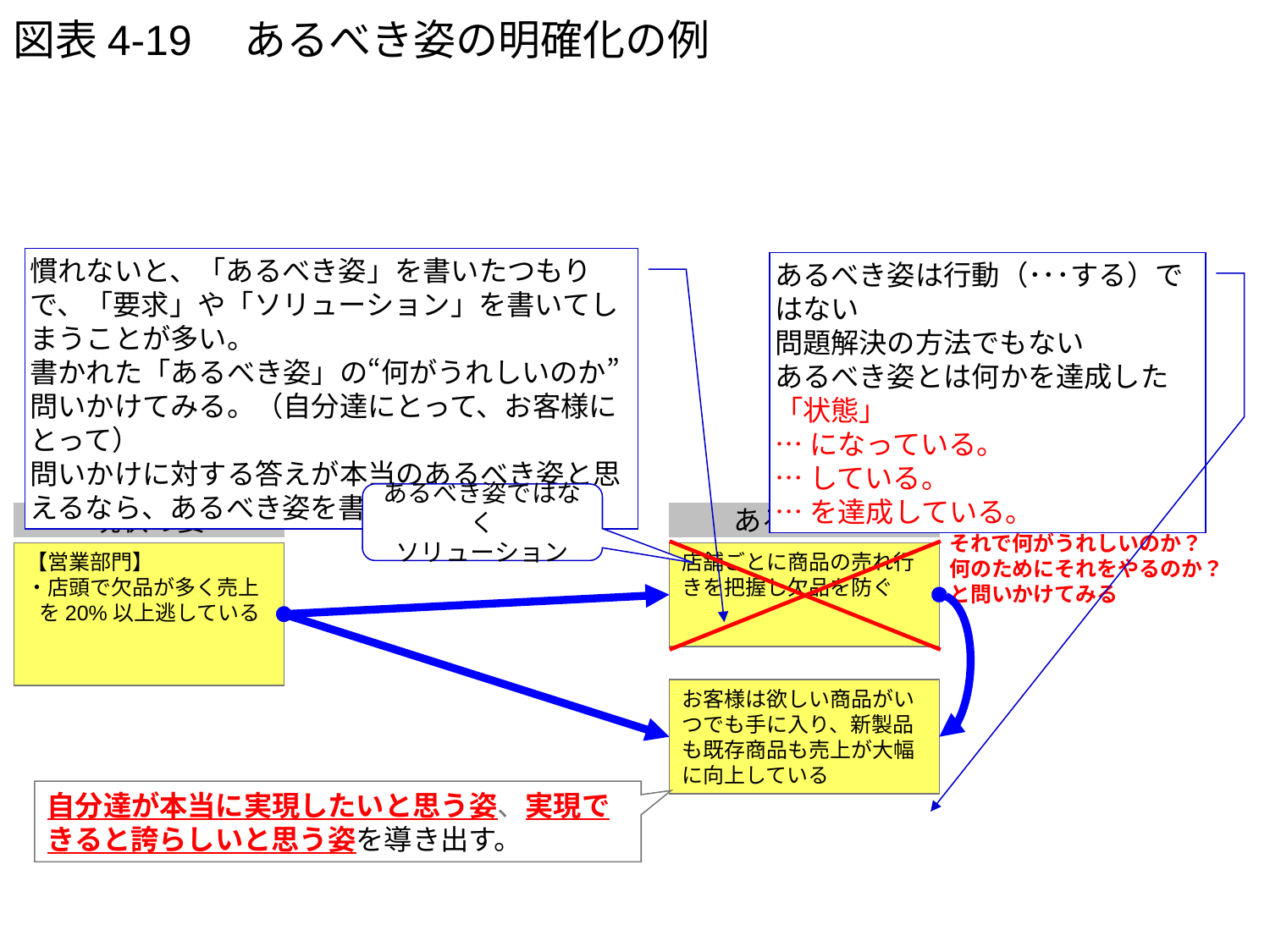

# 図表4-19　あるべき姿の明確化の例
慣れないと、「あるべき姿」を書いたつもりで、「要求」や「ソリューション」を書いてしまうことが多い。
書かれた「あるべき姿」の“何がうれしいのか”問いかけてみる。（自分達にとって、お客様にとって）
問いかけに対する答えが本当のあるべき姿と思えるなら、あるべき姿を書き換える。
あるべき姿は行動（･･･する）ではない
問題解決の方法でもない
あるべき姿とは何かを達成した「状態」
…になっている。
…している。
…を達成している。
あるべき姿ではなく
ソリューション
現状の姿
あるべき姿
それで何がうれしいのか？
何のためにそれをやるのか？
と問いかけてみる

【営業部門】
・店頭で欠品が多く売上を20%以上逃している
店舗ごとに商品の売れ行きを把握し欠品を防ぐ
お客様は欲しい商品がいつでも手に入り、新製品も既存商品も売上が大幅に向上している
自分達が本当に実現したいと思う姿、実現できると誇らしいと思う姿を導き出す。